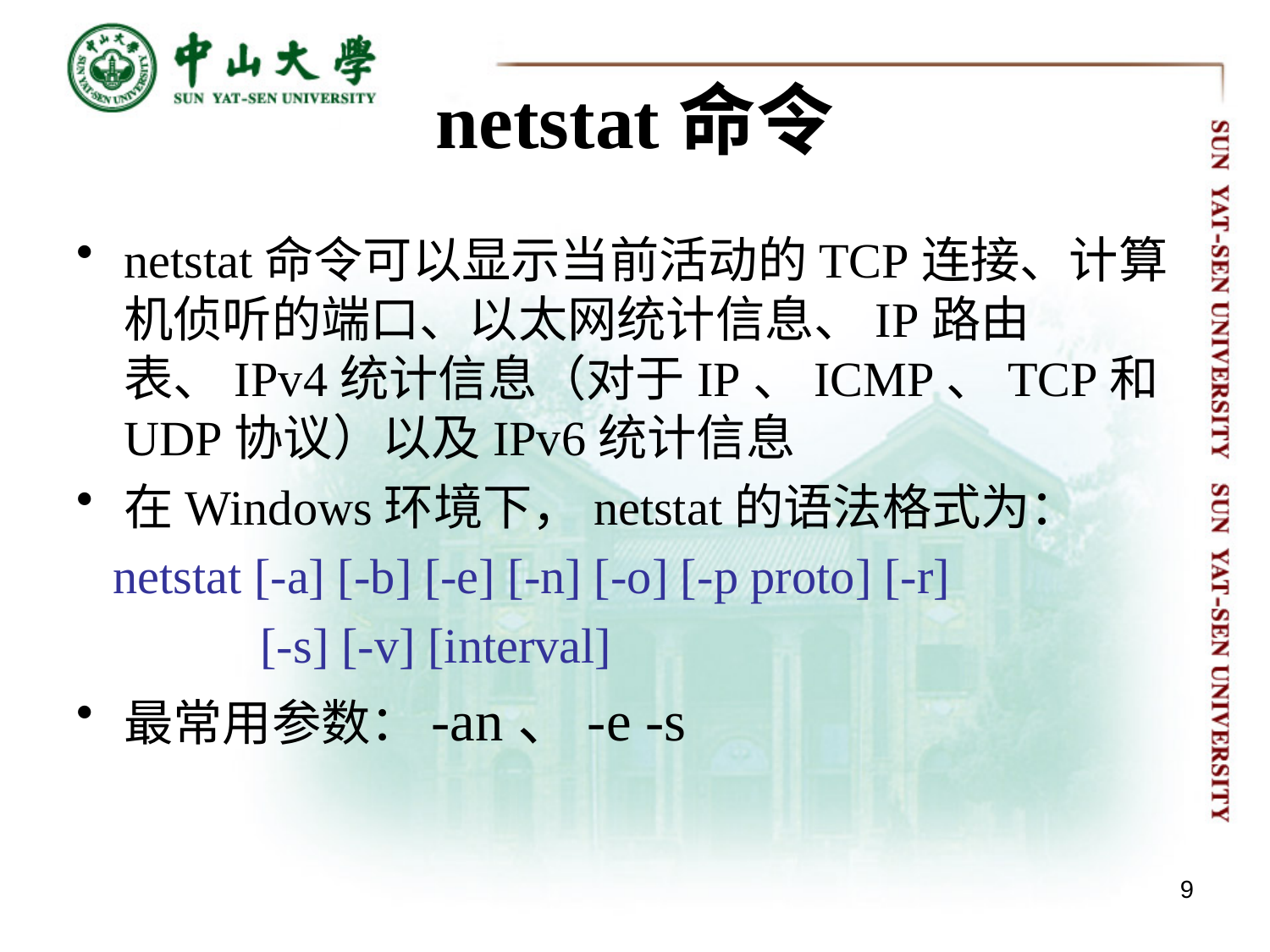

# netstat命令
netstat命令可以显示当前活动的TCP连接、计算机侦听的端口、以太网统计信息、IP路由表、IPv4统计信息（对于IP、ICMP、TCP和UDP协议）以及IPv6统计信息
在Windows环境下，netstat的语法格式为：
   netstat [-a] [-b] [-e] [-n] [-o] [-p proto] [-r]
               [-s] [-v] [interval]
最常用参数：-an、-e -s
9